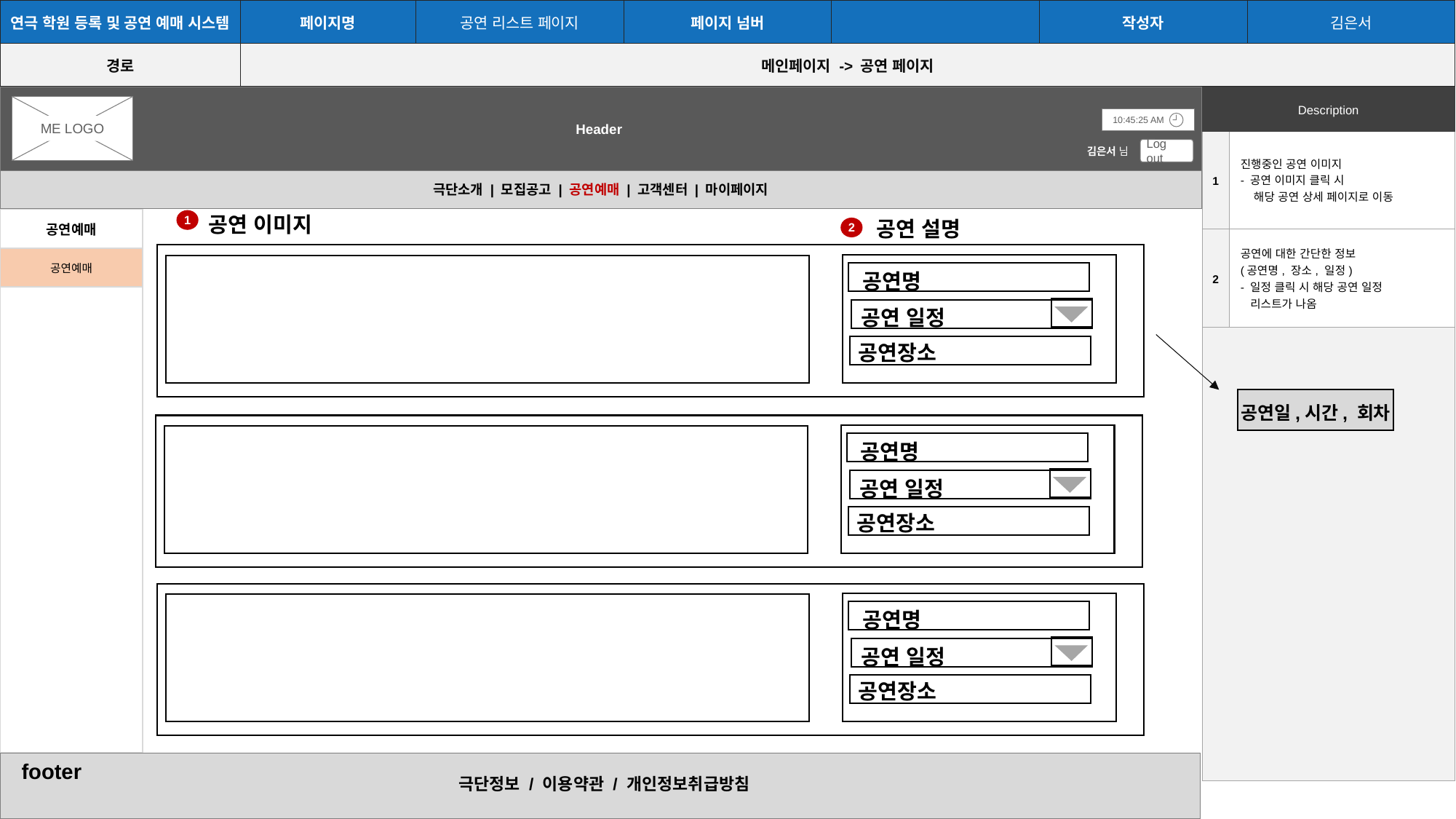

| 연극 학원 등록 및 공연 예매 시스템 | 페이지명 | 공연 리스트 페이지 | 페이지 넘버 |  | 작성자 | 김은서 |
| --- | --- | --- | --- | --- | --- | --- |
| 경로 | 메인페이지 -> 공연 페이지 |  |  |  |  |  |
Header
| Description |
| --- |

ME LOGO
10:45:25 AM

| 1 | 진행중인 공연 이미지 - 공연 이미지 클릭 시 해당 공연 상세 페이지로 이동 |
| --- | --- |
| 2 | 공연에 대한 간단한 정보 (공연명, 장소, 일정) - 일정 클릭 시 해당 공연 일정 리스트가 나옴 |
|  |  |
김은서 님
Log out
극단소개 | 모집공고 | 공연예매 | 고객센터 | 마이페이지
공연 이미지
| 공연예매 |
| --- |
| 공연예매 |
|  |
1
공연 설명
2

공연명

공연 일정

공연장소

공연일,시간, 회차

공연명

공연 일정

공연장소

공연명

공연 일정

공연장소

footer
극단정보 / 이용약관 / 개인정보취급방침